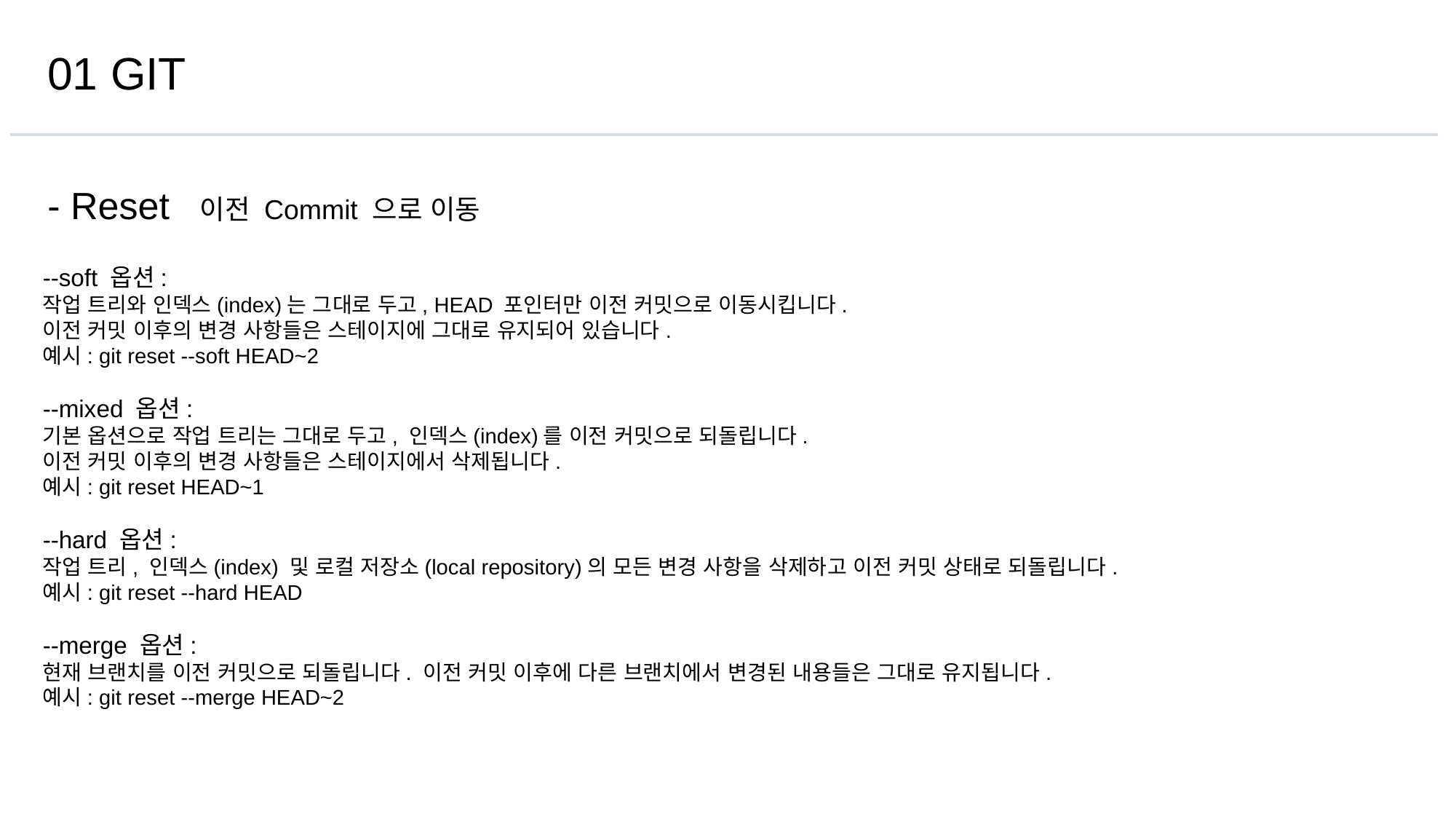

01 GIT
- Reset  이전 Commit 으로 이동
--soft 옵션:
작업 트리와 인덱스(index)는 그대로 두고, HEAD 포인터만 이전 커밋으로 이동시킵니다.
이전 커밋 이후의 변경 사항들은 스테이지에 그대로 유지되어 있습니다.
예시: git reset --soft HEAD~2

--mixed 옵션:
기본 옵션으로 작업 트리는 그대로 두고, 인덱스(index)를 이전 커밋으로 되돌립니다.
이전 커밋 이후의 변경 사항들은 스테이지에서 삭제됩니다.
예시: git reset HEAD~1

--hard 옵션:
작업 트리, 인덱스(index) 및 로컬 저장소(local repository)의 모든 변경 사항을 삭제하고 이전 커밋 상태로 되돌립니다.
예시: git reset --hard HEAD

--merge 옵션:
현재 브랜치를 이전 커밋으로 되돌립니다. 이전 커밋 이후에 다른 브랜치에서 변경된 내용들은 그대로 유지됩니다.
예시: git reset --merge HEAD~2